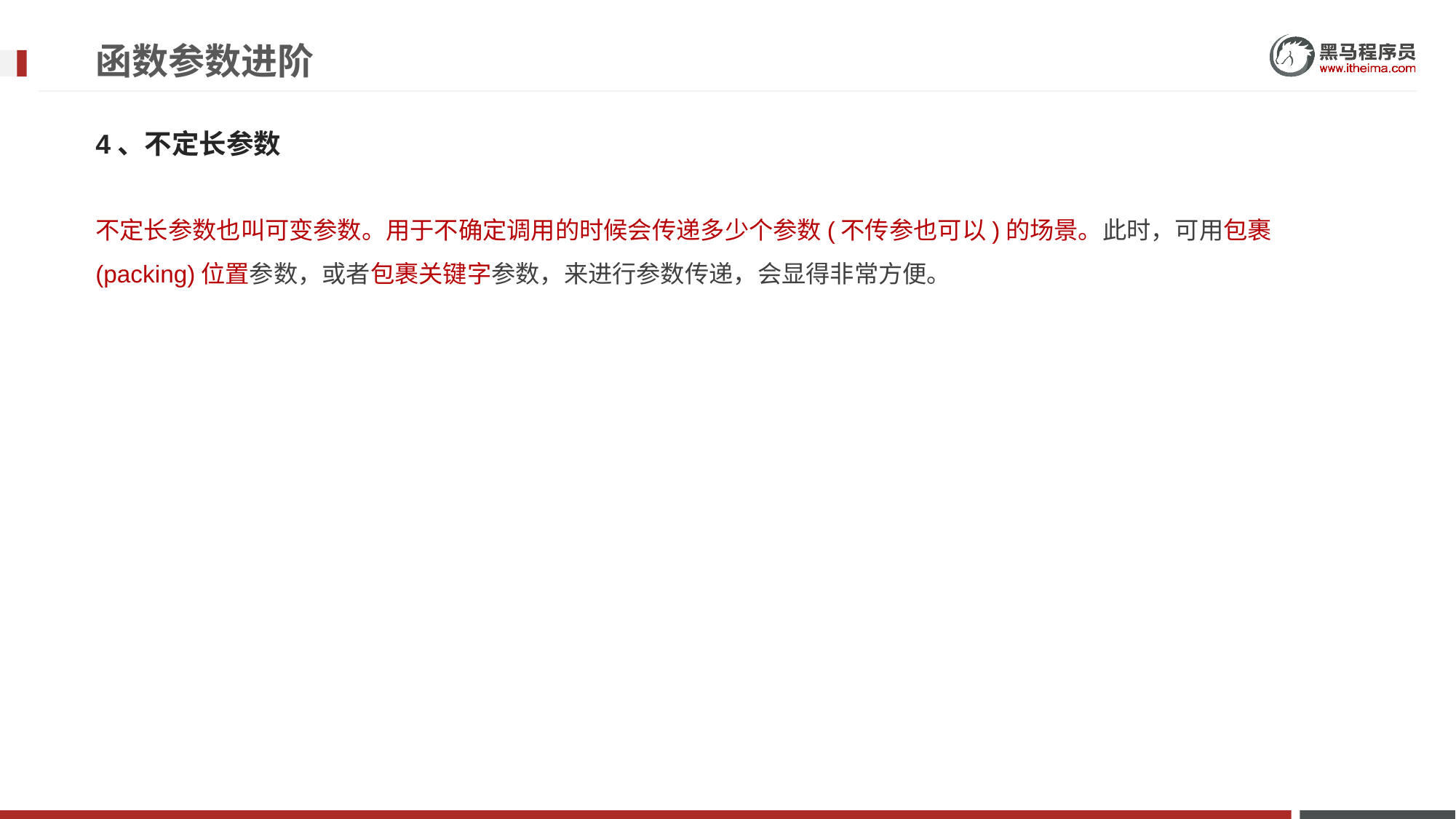

# 函数参数进阶
4、不定长参数
不定长参数也叫可变参数。用于不确定调用的时候会传递多少个参数(不传参也可以)的场景。此时，可用包裹(packing)位置参数，或者包裹关键字参数，来进行参数传递，会显得非常方便。